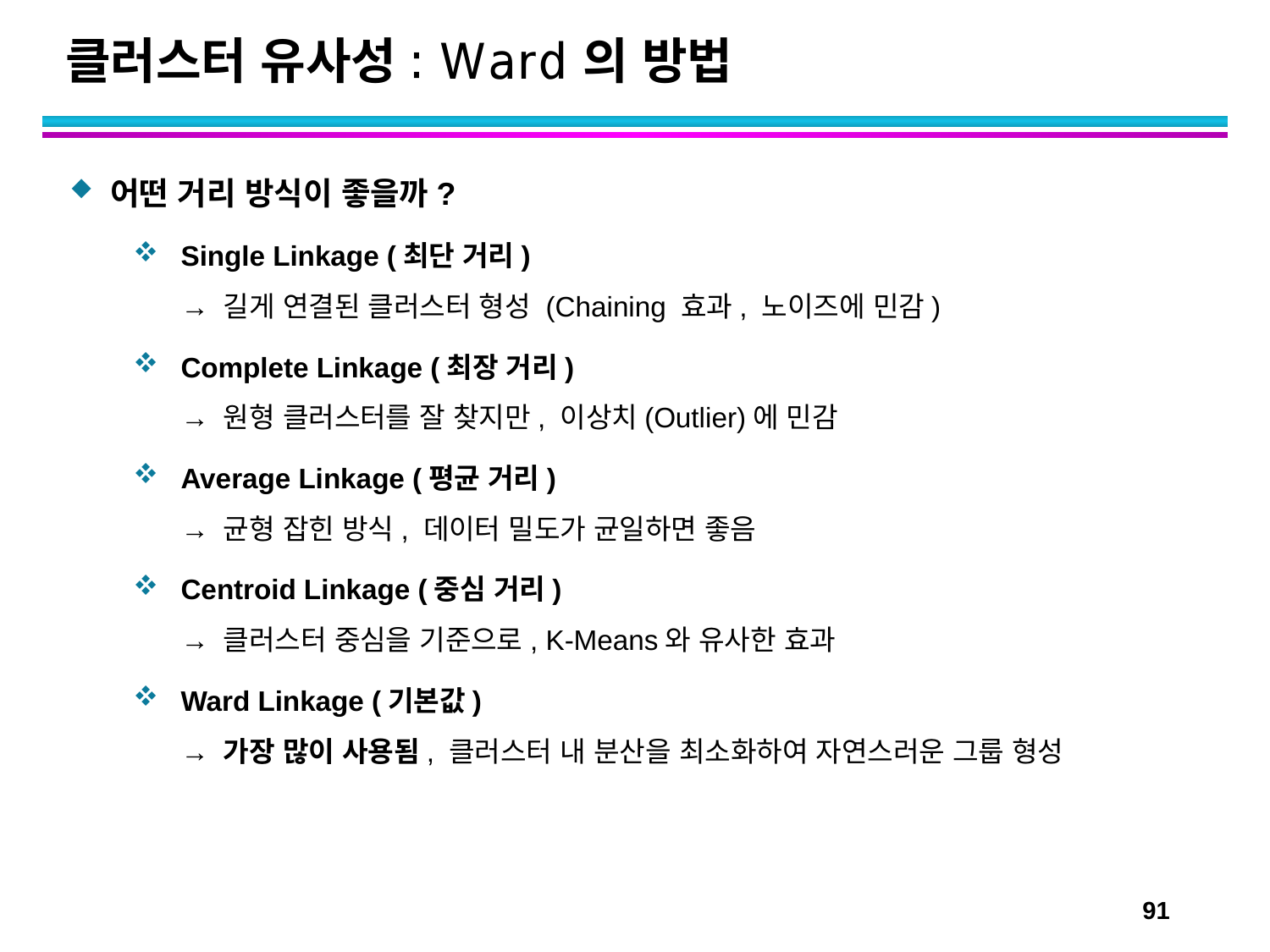

# 클러스터 유사성: Ward의 방법
어떤 거리 방식이 좋을까?
Single Linkage (최단 거리)
→ 길게 연결된 클러스터 형성 (Chaining 효과, 노이즈에 민감)
Complete Linkage (최장 거리)
→ 원형 클러스터를 잘 찾지만, 이상치(Outlier)에 민감
Average Linkage (평균 거리)
→ 균형 잡힌 방식, 데이터 밀도가 균일하면 좋음
Centroid Linkage (중심 거리)
→ 클러스터 중심을 기준으로, K-Means와 유사한 효과
Ward Linkage (기본값)
→ 가장 많이 사용됨, 클러스터 내 분산을 최소화하여 자연스러운 그룹 형성